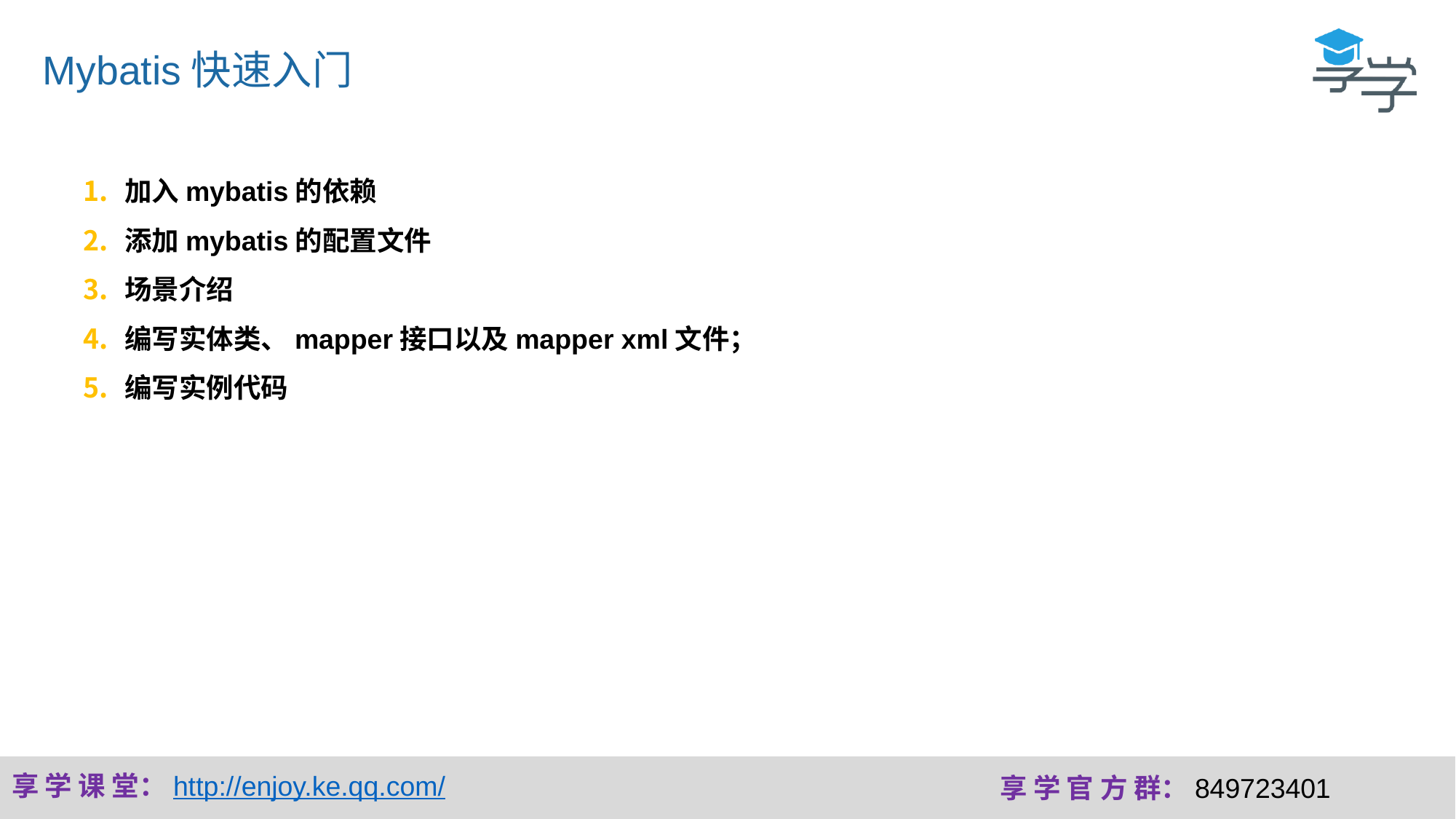

Mybatis快速入门
加入mybatis的依赖
添加mybatis的配置文件
场景介绍
编写实体类、mapper接口以及mapper xml文件；
编写实例代码